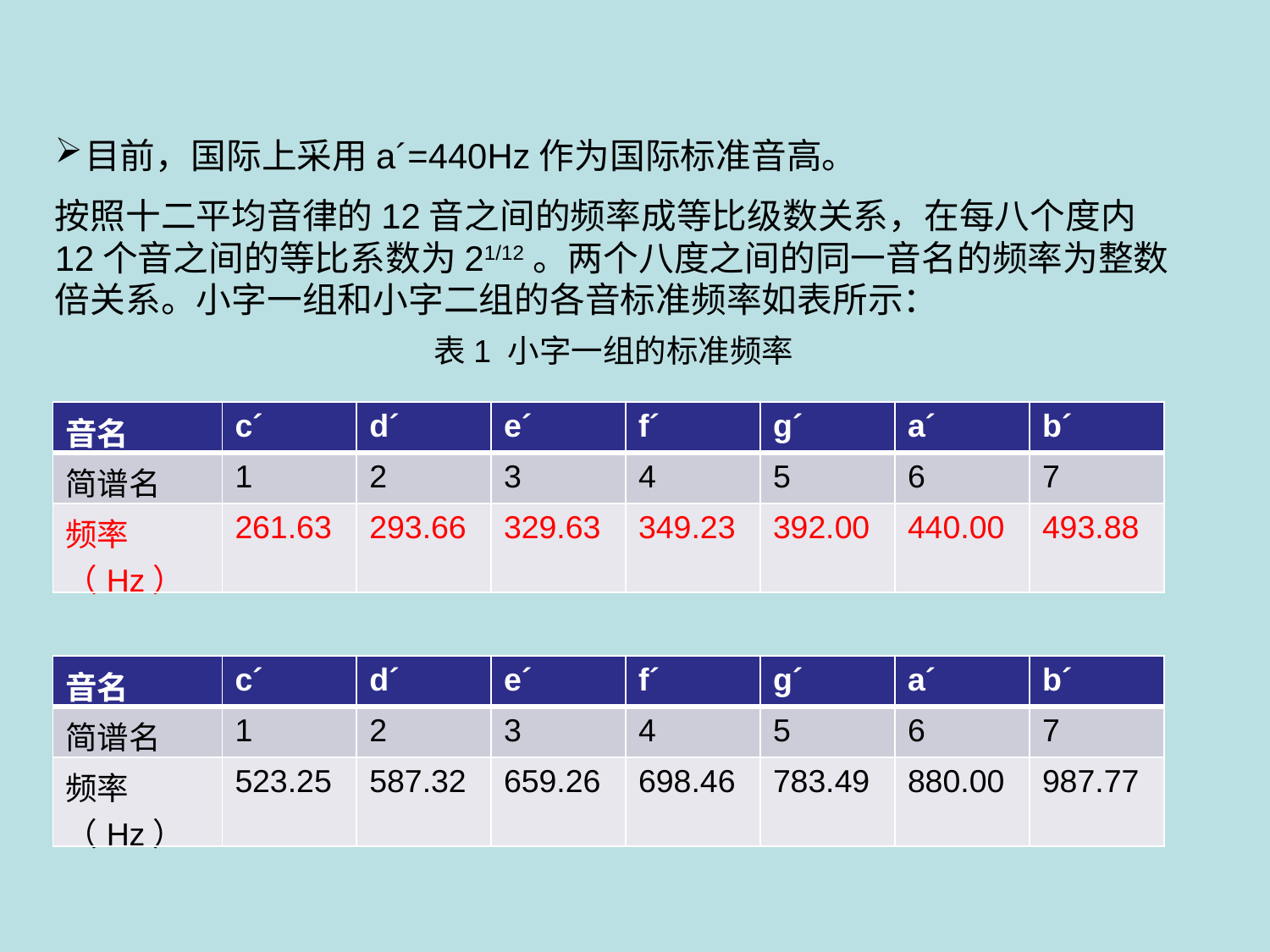

目前，国际上采用a´=440Hz作为国际标准音高。
按照十二平均音律的12音之间的频率成等比级数关系，在每八个度内12个音之间的等比系数为21/12。两个八度之间的同一音名的频率为整数倍关系。小字一组和小字二组的各音标准频率如表所示：
表1 小字一组的标准频率

表2 小字二组的标准频率
| 音名 | c´ | d´ | e´ | f´ | g´ | a´ | b´ |
| --- | --- | --- | --- | --- | --- | --- | --- |
| 简谱名 | 1 | 2 | 3 | 4 | 5 | 6 | 7 |
| 频率（Hz） | 261.63 | 293.66 | 329.63 | 349.23 | 392.00 | 440.00 | 493.88 |
| 音名 | c´ | d´ | e´ | f´ | g´ | a´ | b´ |
| --- | --- | --- | --- | --- | --- | --- | --- |
| 简谱名 | 1 | 2 | 3 | 4 | 5 | 6 | 7 |
| 频率（Hz） | 523.25 | 587.32 | 659.26 | 698.46 | 783.49 | 880.00 | 987.77 |